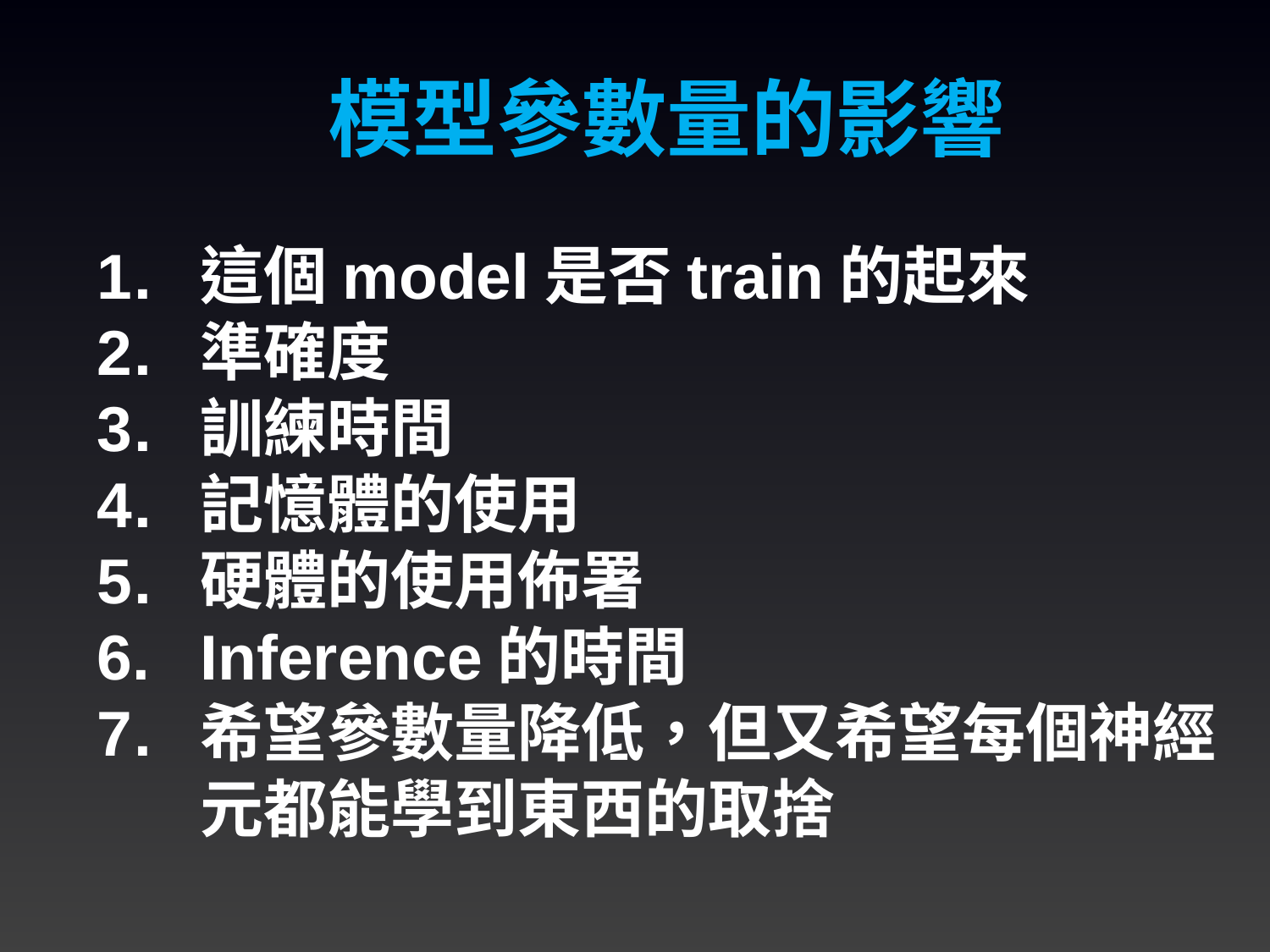

模型參數量的影響
這個model是否train的起來
準確度
訓練時間
記憶體的使用
硬體的使用佈署
Inference的時間
希望參數量降低，但又希望每個神經元都能學到東西的取捨